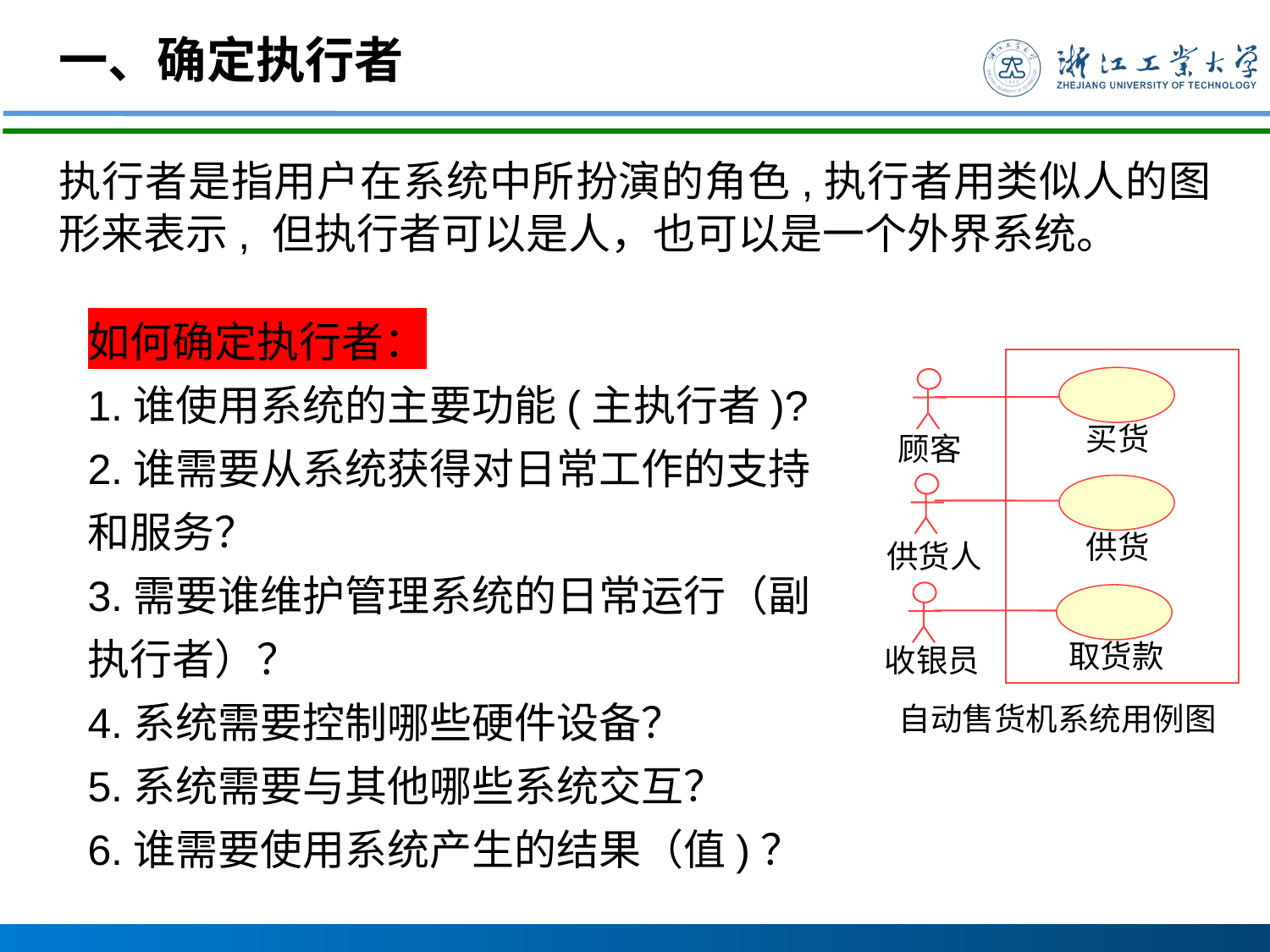

一、确定执行者
　　
执行者是指用户在系统中所扮演的角色,执行者用类似人的图形来表示, 但执行者可以是人，也可以是一个外界系统。
如何确定执行者：
1.谁使用系统的主要功能(主执行者)?
2.谁需要从系统获得对日常工作的支持和服务？
3.需要谁维护管理系统的日常运行（副执行者）？
4.系统需要控制哪些硬件设备？
5.系统需要与其他哪些系统交互？
6.谁需要使用系统产生的结果（值)？

买货

顾客

供货人

供货

收银员

取货款

自动售货机系统用例图